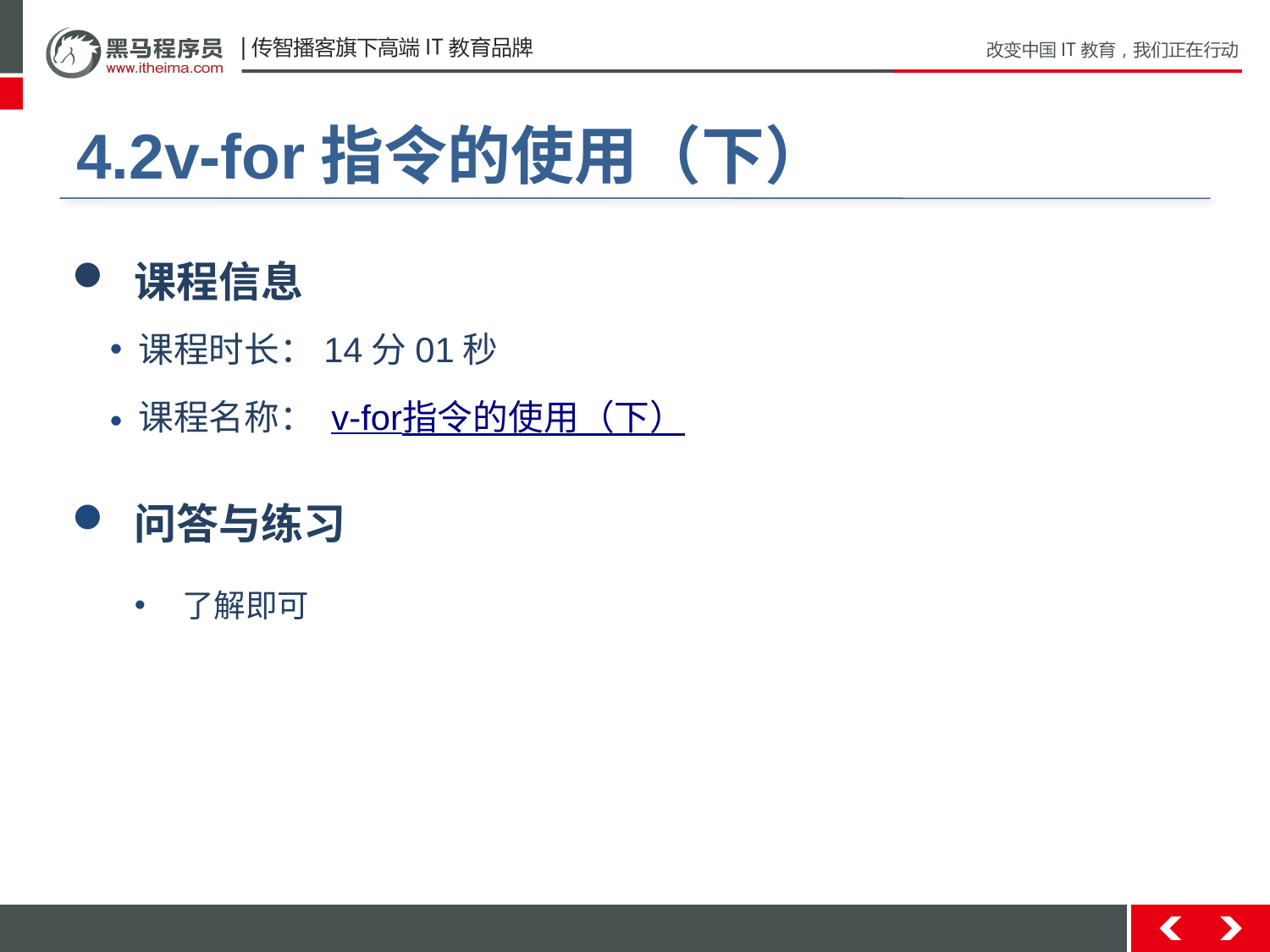

#
4.2v-for指令的使用（下）
 课程信息
 课程时长：14分01秒
 课程名称： v-for指令的使用（下）
 问答与练习
了解即可